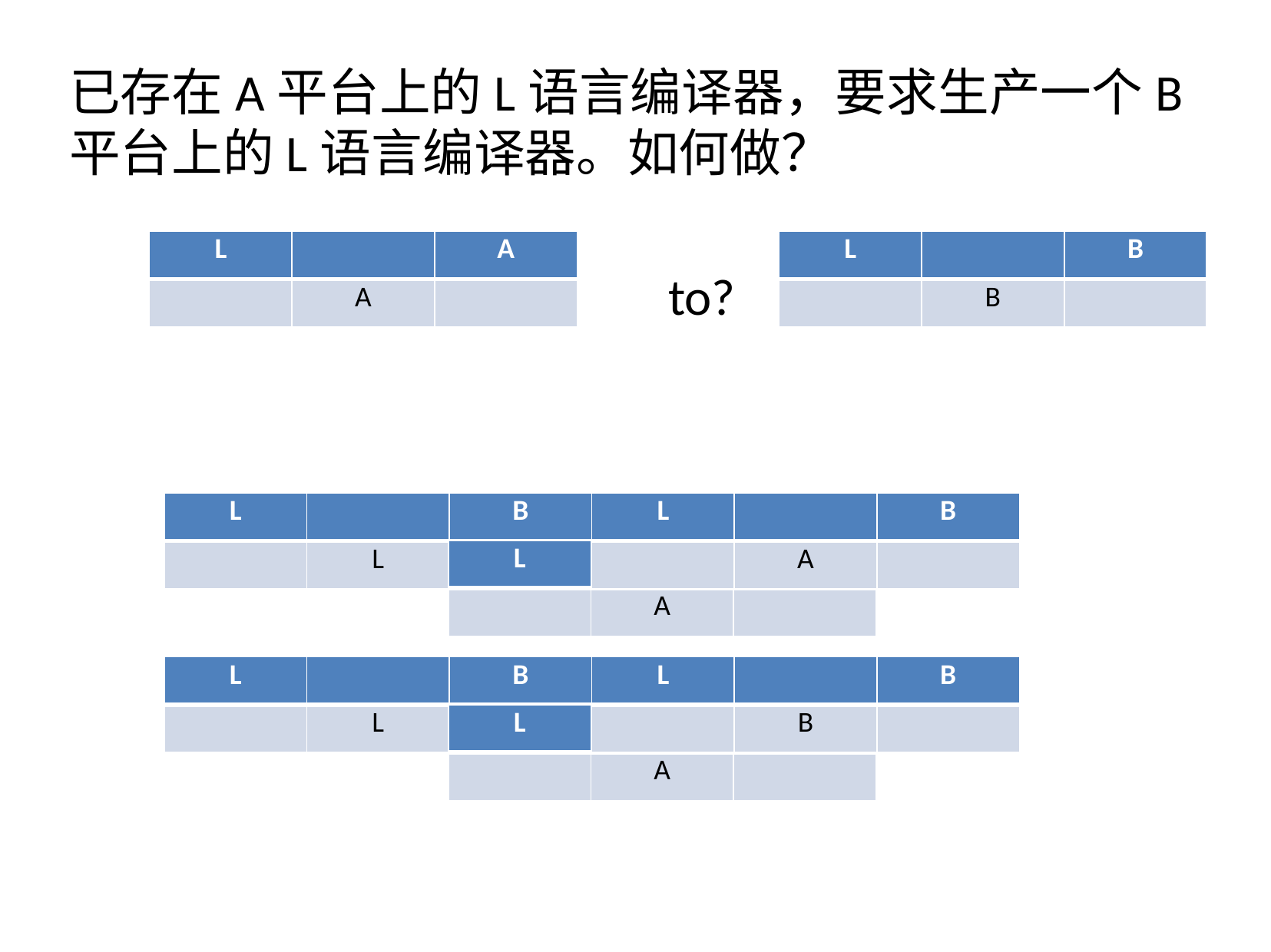

已存在A平台上的L语言编译器，要求生产一个B平台上的L语言编译器。如何做？

                                                    to?
| L |  | A |
| --- | --- | --- |
|  | A |  |
| L |  | B |
| --- | --- | --- |
|  | B |  |
| L |  | B |
| --- | --- | --- |
|  | L |  |
| L |  | B |
| --- | --- | --- |
|  | A |  |
| L |  | A |
| --- | --- | --- |
|  | A |  |
| L |  | B |
| --- | --- | --- |
|  | L |  |
| L |  | B |
| --- | --- | --- |
|  | B |  |
| L |  | B |
| --- | --- | --- |
|  | A |  |

70